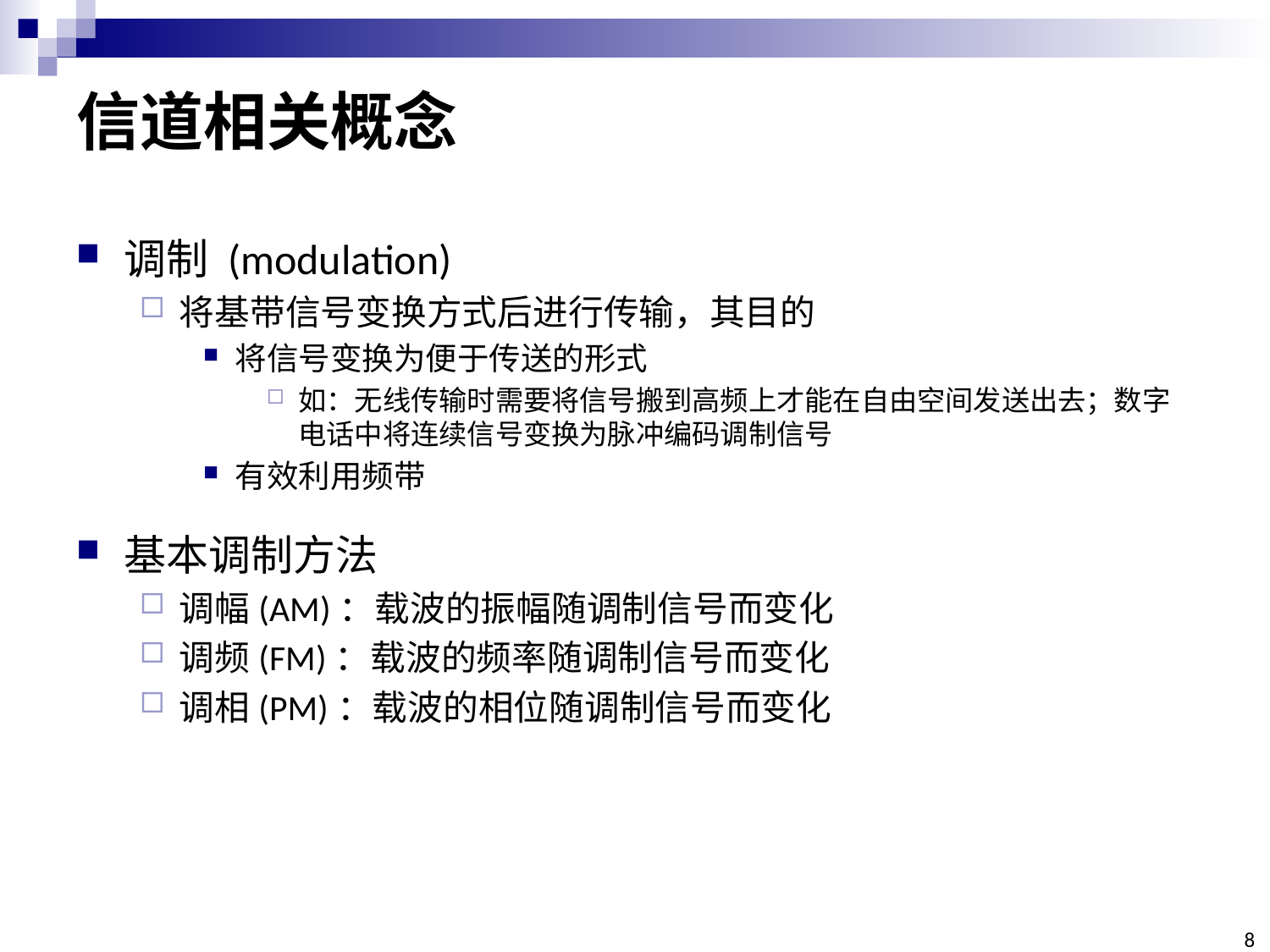

# 信道相关概念
调制 (modulation)
将基带信号变换方式后进行传输，其目的
将信号变换为便于传送的形式
如：无线传输时需要将信号搬到高频上才能在自由空间发送出去；数字电话中将连续信号变换为脉冲编码调制信号
有效利用频带
基本调制方法
调幅(AM)：载波的振幅随调制信号而变化
调频(FM)：载波的频率随调制信号而变化
调相(PM)：载波的相位随调制信号而变化

8